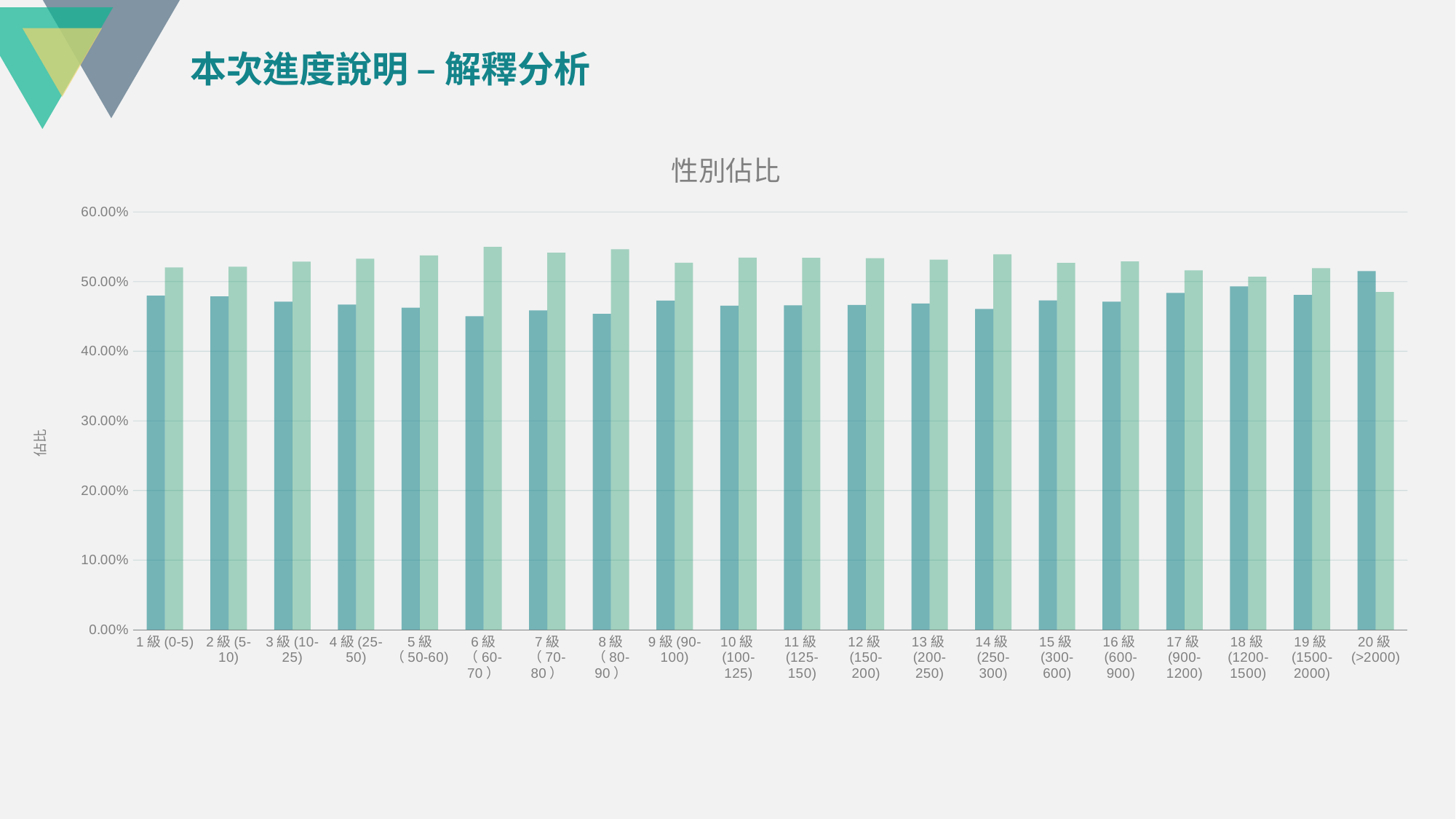

本次進度說明 – 解釋分析

### Chart: 性別佔比

| Category | 1男性(佔比) | 2女性(佔比) |
|---|---|---|
| 1級(0-5) | 0.4798318122990693 | 0.5201681877009307 |
| 2級(5-10) | 0.4786658918414426 | 0.5213341081585574 |
| 3級(10-25) | 0.47129126839081215 | 0.5287087316091879 |
| 4級(25-50) | 0.4670718189810037 | 0.5329281810189963 |
| 5級（50-60) | 0.4624629192971781 | 0.5375370807028219 |
| 6級（60-70） | 0.4502185526954832 | 0.5497814473045167 |
| 7級（70-80） | 0.45866141732283466 | 0.5413385826771654 |
| 8級（80-90） | 0.4535503384704018 | 0.5464496615295982 |
| 9級(90-100) | 0.47282699019444907 | 0.5271730098055509 |
| 10級(100-125) | 0.4655006299562736 | 0.5344993700437264 |
| 11級(125-150) | 0.46587837837837837 | 0.5341216216216216 |
| 12級(150-200) | 0.466502227880331 | 0.533497772119669 |
| 13級(200-250) | 0.46847050832106873 | 0.5315294916789313 |
| 14級(250-300) | 0.4607876135981151 | 0.5392123864018848 |
| 15級(300-600) | 0.47305826508789317 | 0.5269417349121068 |
| 16級(600-900) | 0.4711217183770883 | 0.5288782816229117 |
| 17級(900-1200) | 0.48376739207991437 | 0.5162326079200856 |
| 18級(1200-1500) | 0.49297658862876254 | 0.5070234113712374 |
| 19級(1500-2000) | 0.48082427017744706 | 0.519175729822553 |
| 20級(>2000) | 0.5149884704073789 | 0.48501152959262106 |